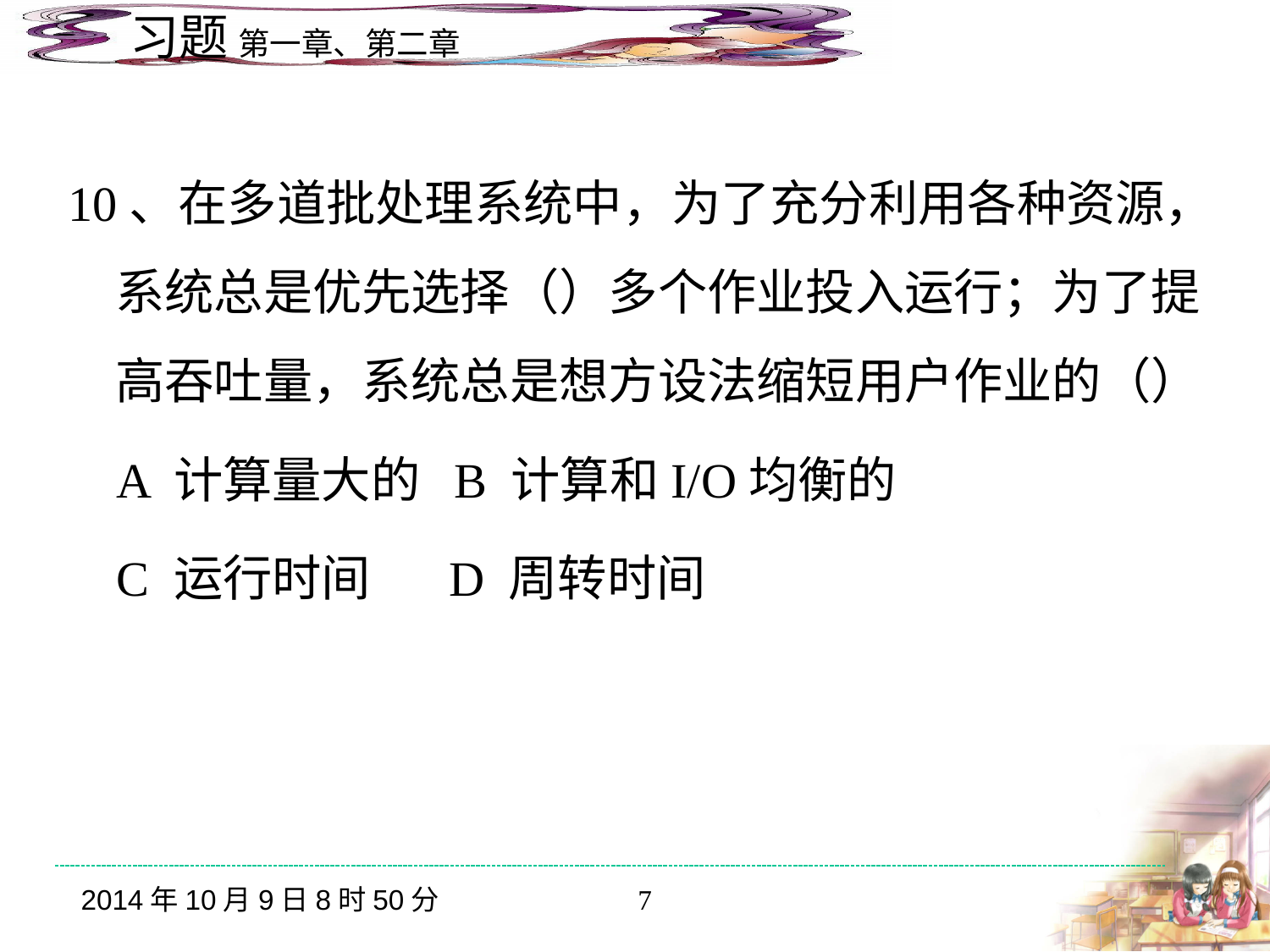

10、在多道批处理系统中，为了充分利用各种资源，系统总是优先选择（）多个作业投入运行；为了提高吞吐量，系统总是想方设法缩短用户作业的（）
    A 计算量大的  B 计算和I/O均衡的
    C 运行时间      D 周转时间

2014年10月9日8时50分
7